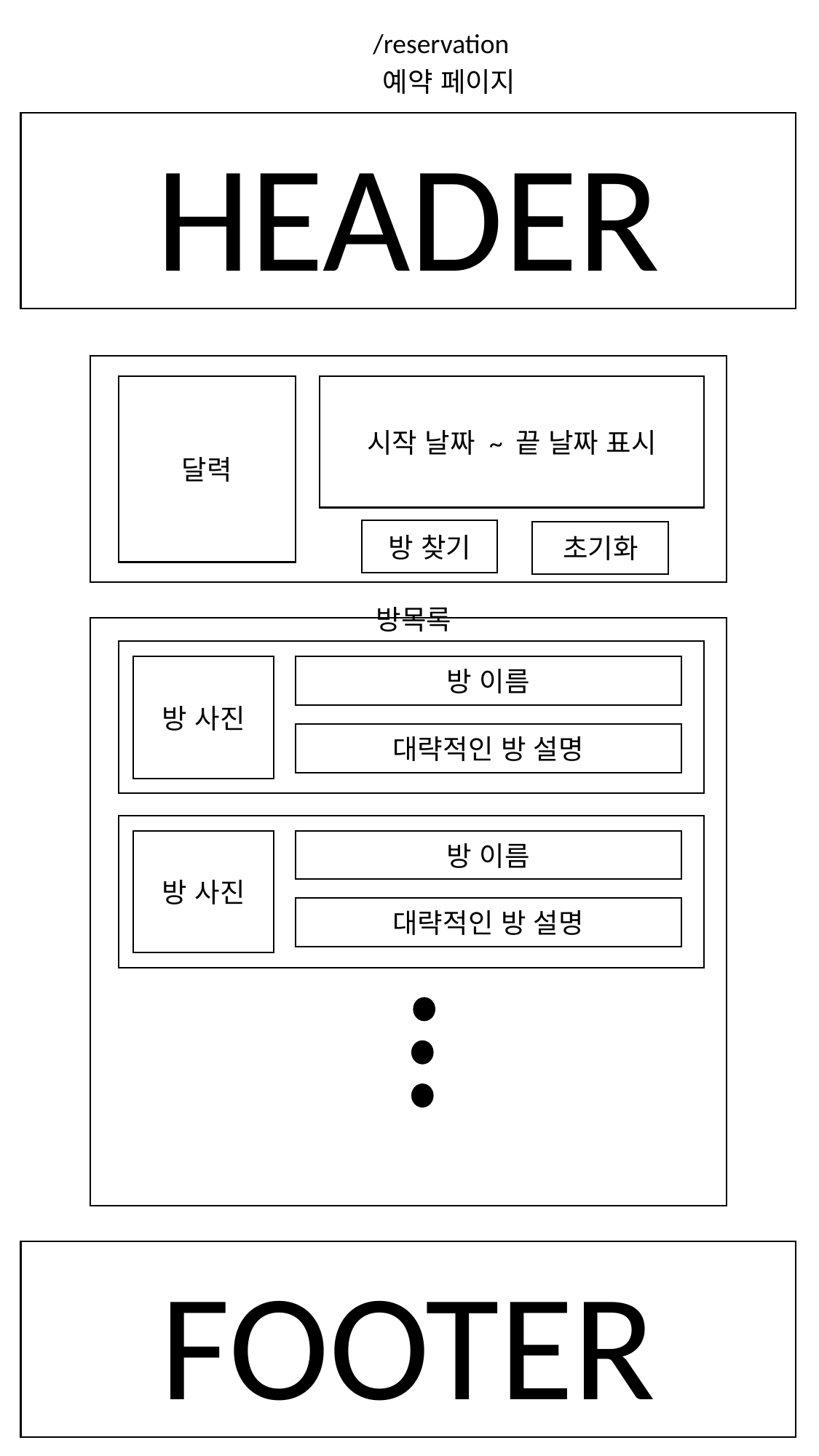

/reservation
예약 페이지
HEADER

달력
시작 날짜 ~ 끝 날짜 표시
방 찾기
초기화
방목록

방 사진
방 이름
대략적인 방 설명

방 사진
방 이름
대략적인 방 설명

FOOTER